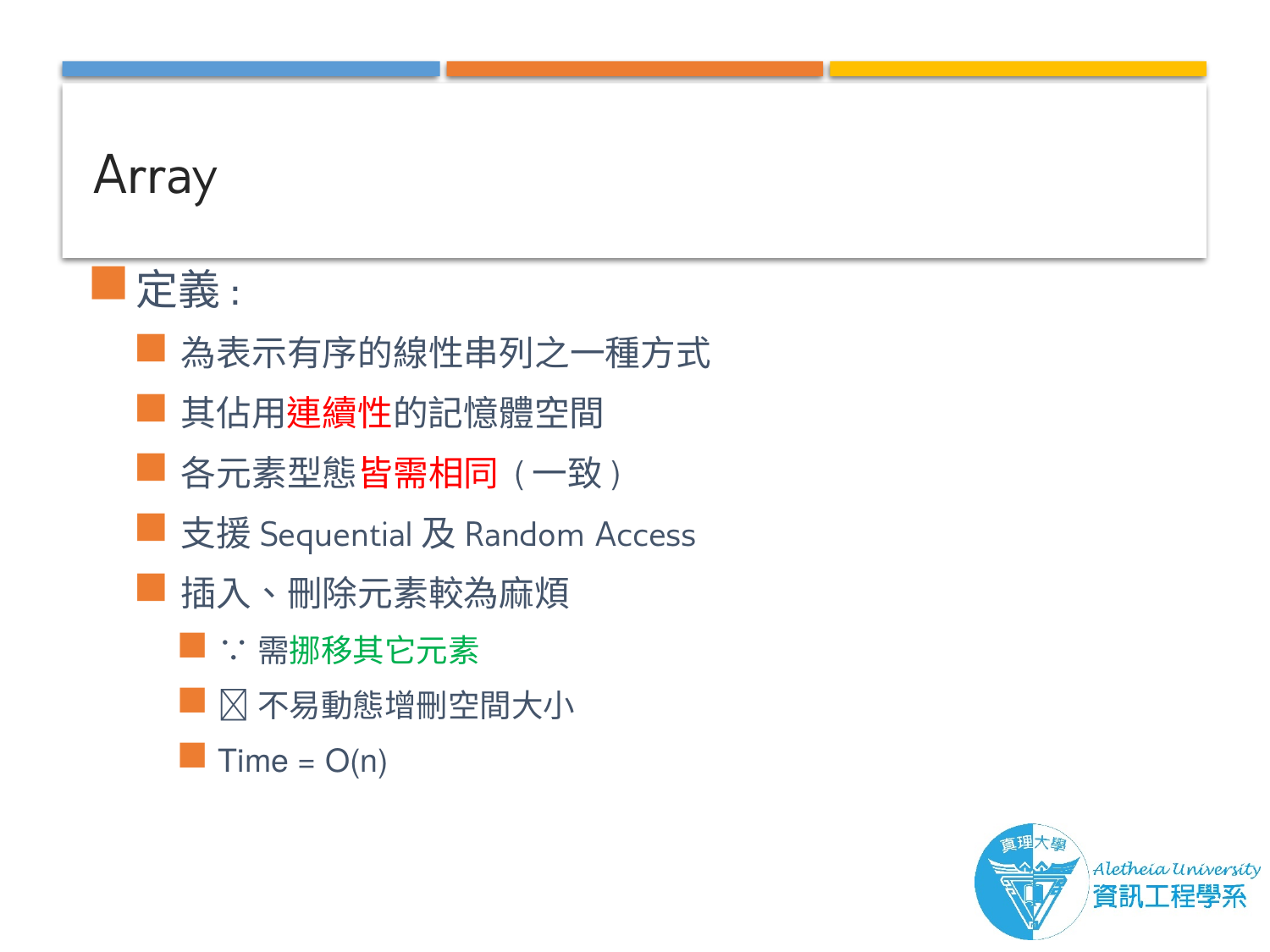

# Array
定義:
為表示有序的線性串列之一種方式
其佔用連續性的記憶體空間
各元素型態皆需相同 (一致)
支援Sequential及Random Access
插入、刪除元素較為麻煩
∵需挪移其它元素
∴不易動態增刪空間大小
Time = O(n)